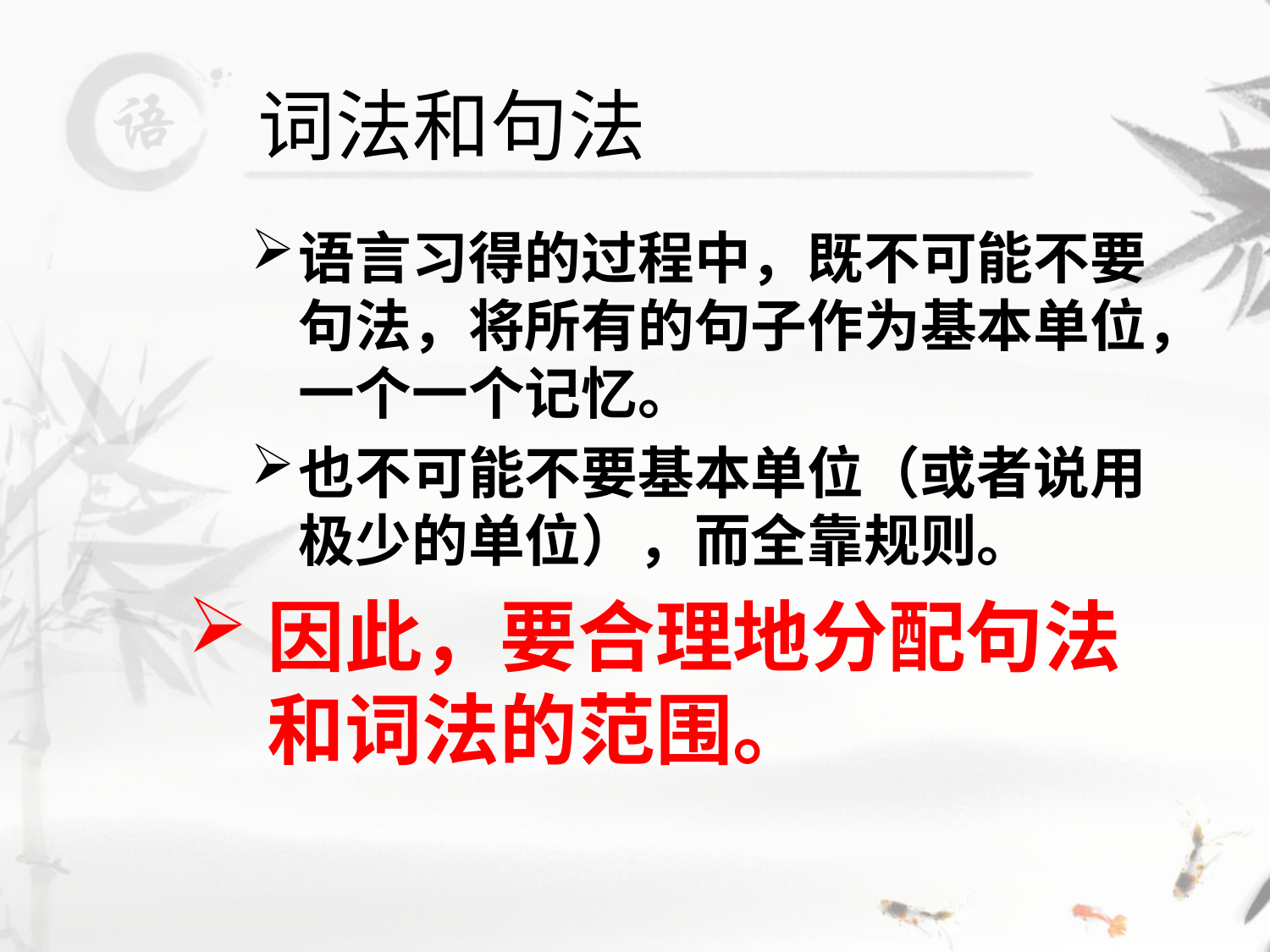

# 词法和句法
语言习得的过程中，既不可能不要句法，将所有的句子作为基本单位，一个一个记忆。
也不可能不要基本单位（或者说用极少的单位），而全靠规则。
因此，要合理地分配句法和词法的范围。